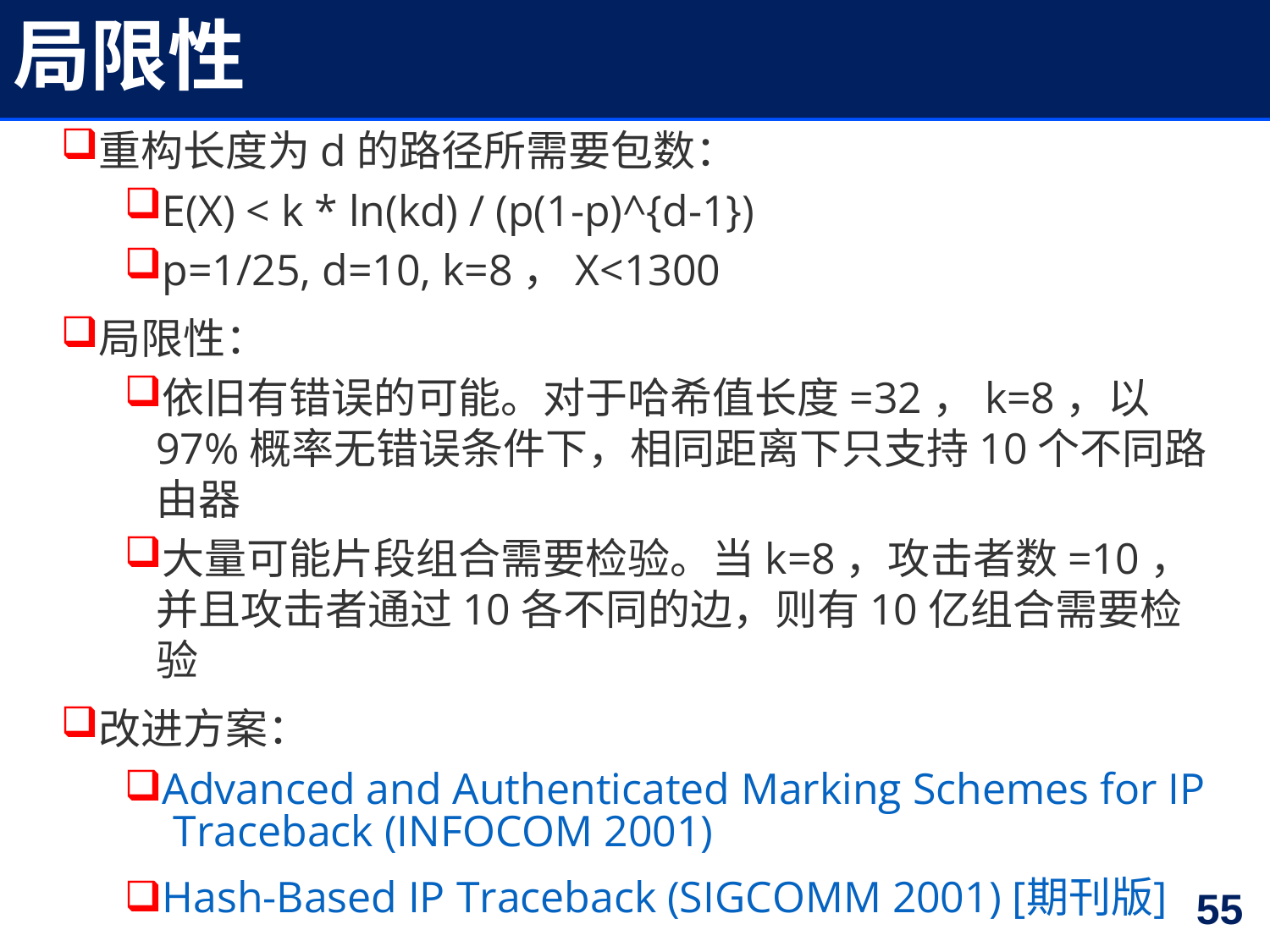

# 局限性
重构长度为d的路径所需要包数：
E(X) < k * ln(kd) / (p(1-p)^{d-1})
p=1/25, d=10, k=8，X<1300
局限性：
依旧有错误的可能。对于哈希值长度=32，k=8，以97%概率无错误条件下，相同距离下只支持10个不同路由器
大量可能片段组合需要检验。当k=8，攻击者数=10，并且攻击者通过10各不同的边，则有10亿组合需要检验
改进方案：
Advanced and Authenticated Marking Schemes for IP Traceback (INFOCOM 2001)
Hash-Based IP Traceback (SIGCOMM 2001) [期刊版]
55